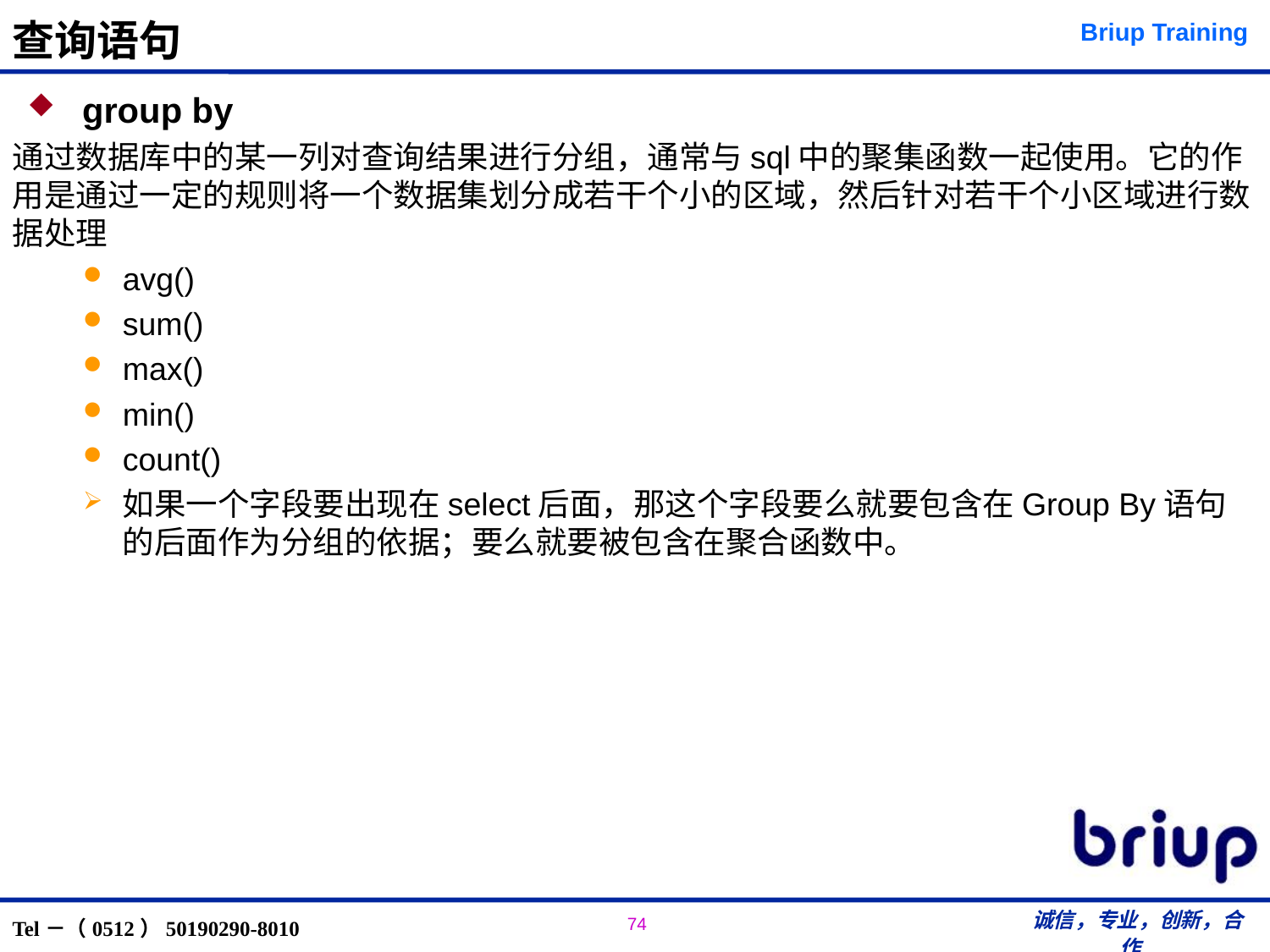

# 查询语句
 group by
通过数据库中的某一列对查询结果进行分组，通常与sql中的聚集函数一起使用。它的作用是通过一定的规则将一个数据集划分成若干个小的区域，然后针对若干个小区域进行数据处理
avg()
sum()
max()
min()
count()
如果一个字段要出现在select后面，那这个字段要么就要包含在Group By语句的后面作为分组的依据；要么就要被包含在聚合函数中。